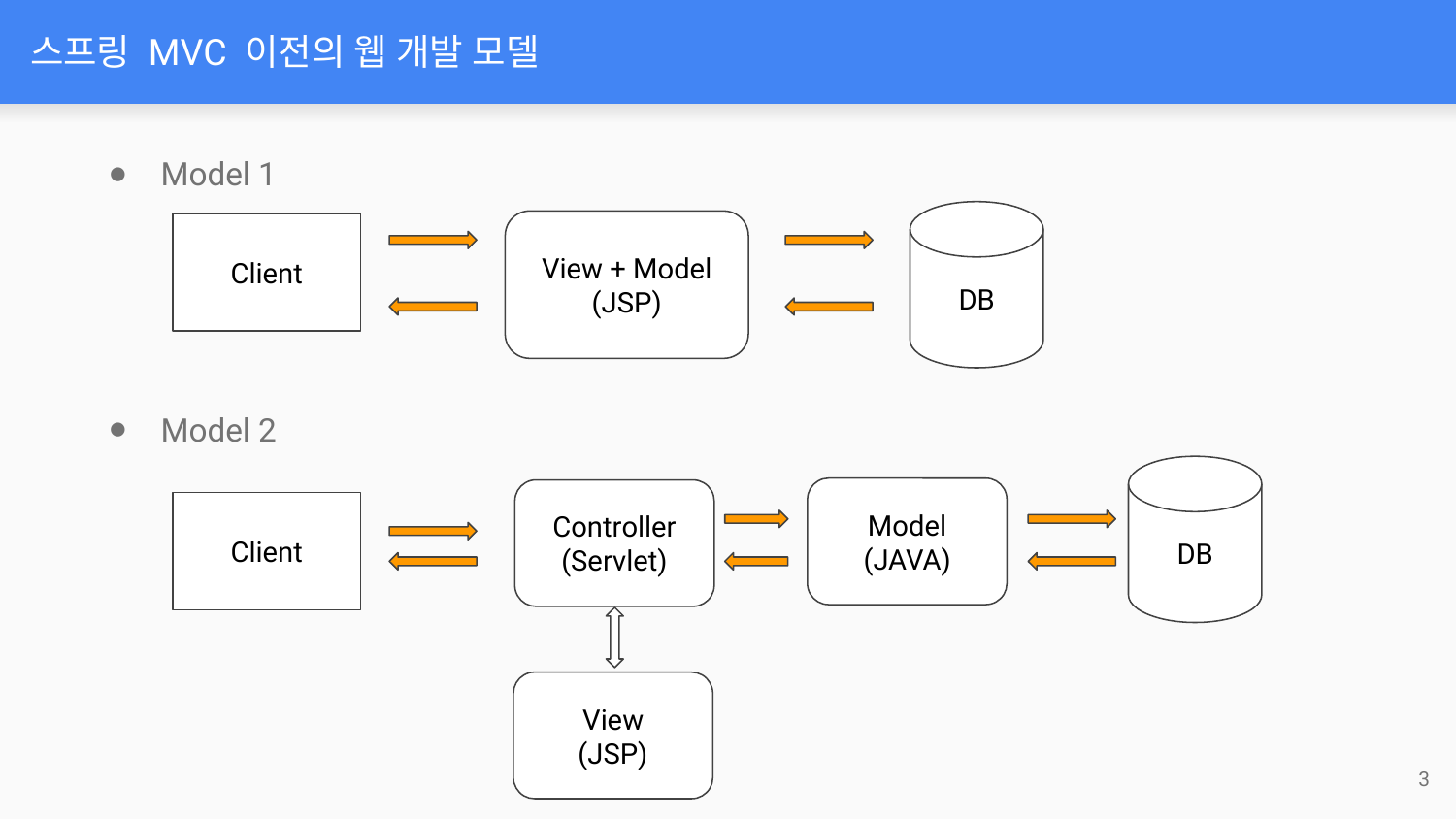

# 스프링 MVC 이전의 웹 개발 모델
Model 1
Model 2
DB
View + Model
(JSP)
Client

DB
Model
(JAVA)
Controller
(Servlet)
Client

View
(JSP)
3